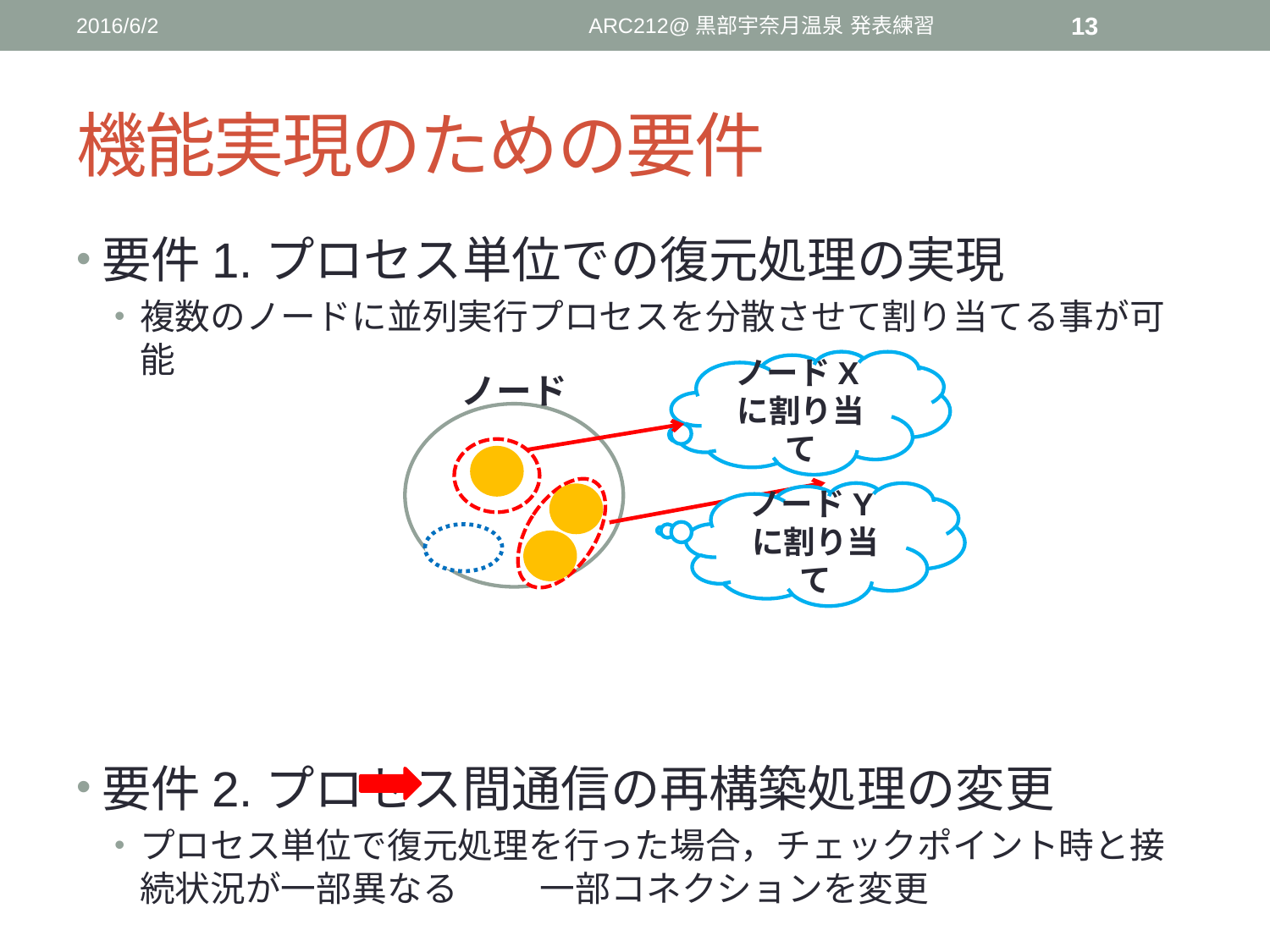

2016/6/2
ARC212@黒部宇奈月温泉 発表練習
13
# 機能実現のための要件
要件1.プロセス単位での復元処理の実現
複数のノードに並列実行プロセスを分散させて割り当てる事が可能

要件2.プロセス間通信の再構築処理の変更
プロセス単位で復元処理を行った場合，チェックポイント時と接続状況が一部異なる　      一部コネクションを変更

ノードXに割り当て
ノード

ノードYに割り当て